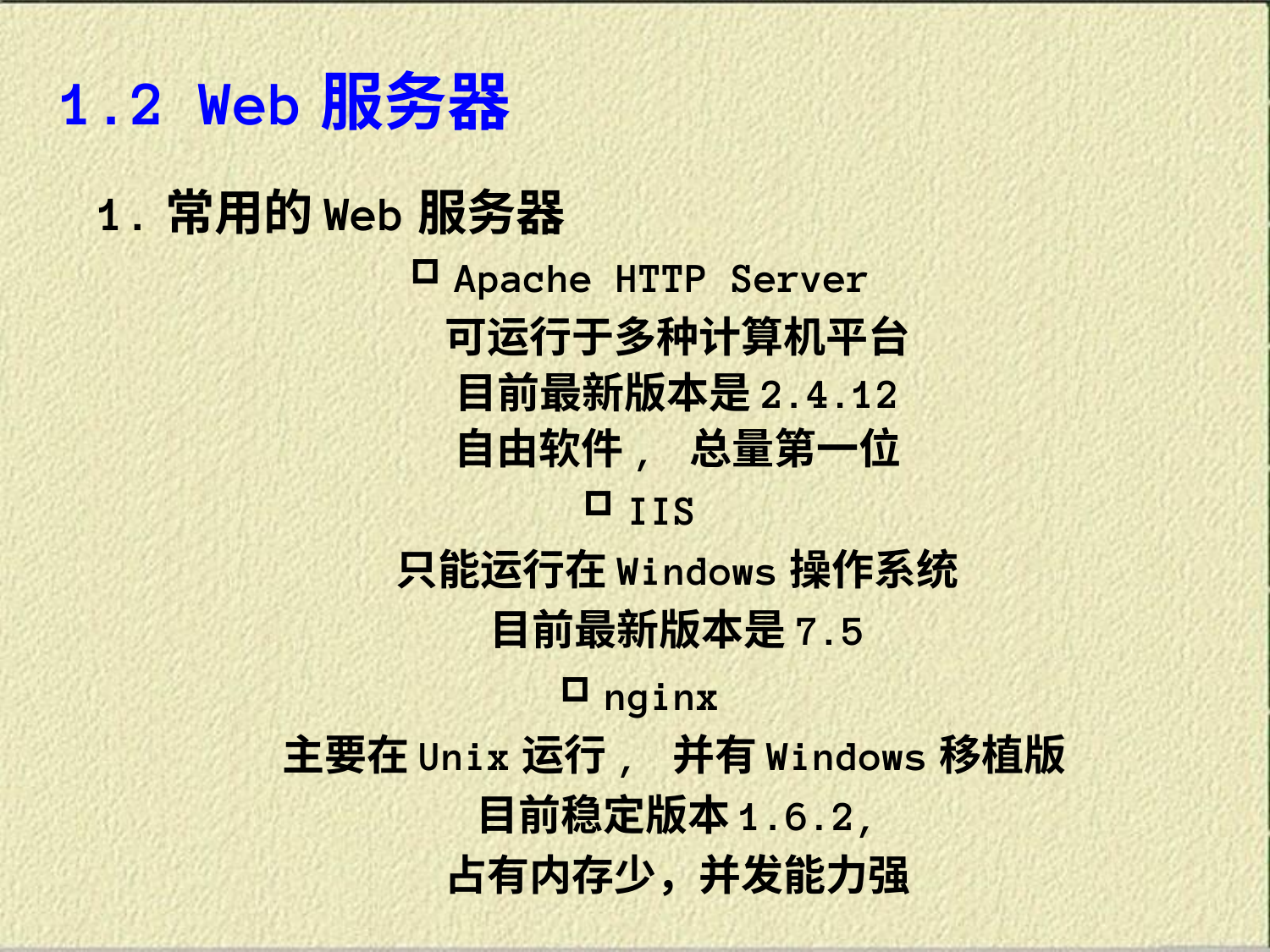

1.2 Web服务器
1.常用的Web服务器
Apache HTTP Server
  可运行于多种计算机平台
  目前最新版本是2.4.12
  自由软件, 总量第一位
IIS
  只能运行在Windows操作系统
  目前最新版本是7.5
nginx
   主要在Unix运行, 并有Windows移植版
  目前稳定版本1.6.2,
  占有内存少，并发能力强